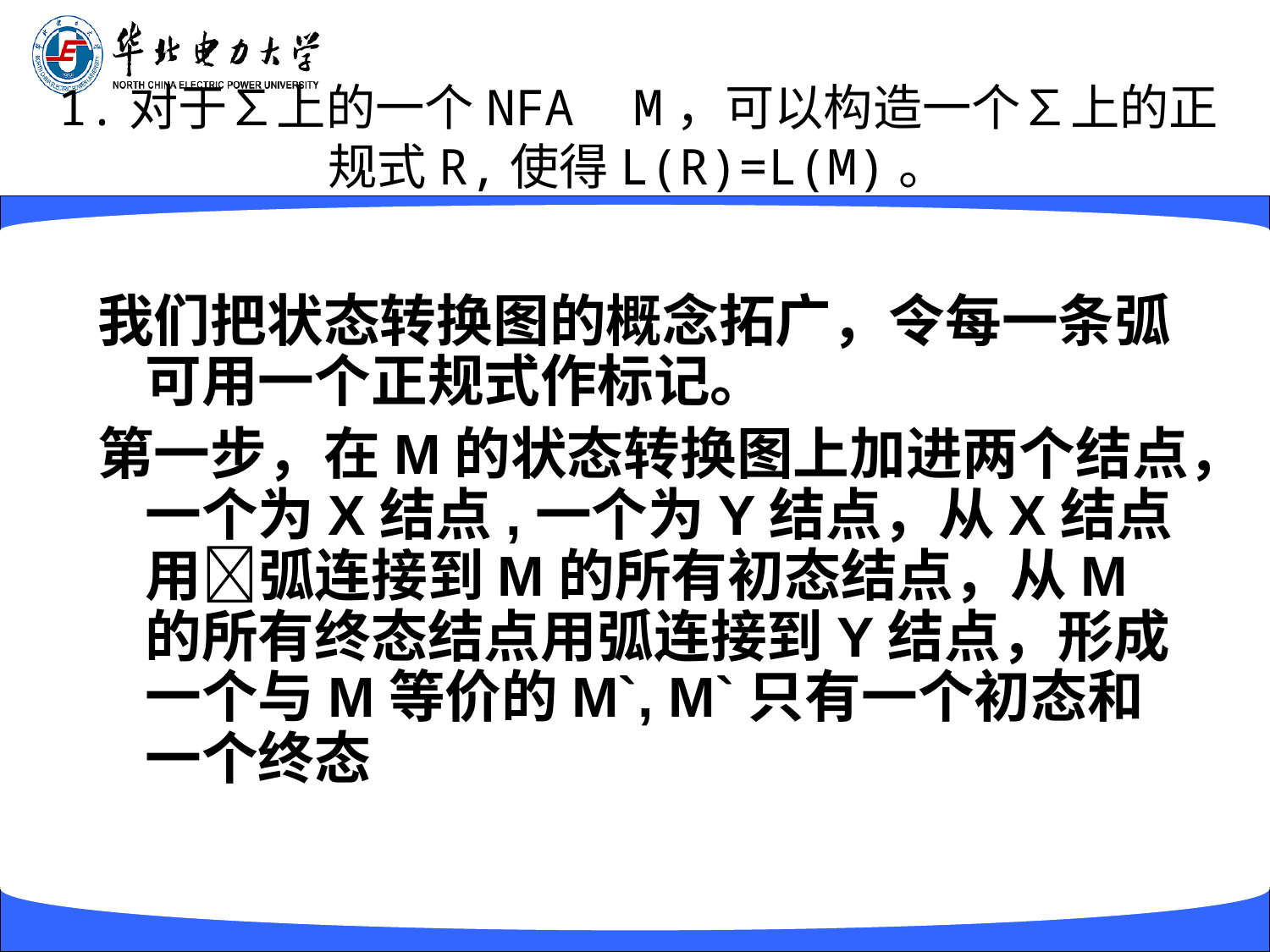

# 1.对于∑上的一个NFA  M，可以构造一个∑上的正规式R,使得L(R)=L(M)。
我们把状态转换图的概念拓广，令每一条弧可用一个正规式作标记。
第一步，在M的状态转换图上加进两个结点，一个为X结点,一个为Y结点，从X结点用ε弧连接到M的所有初态结点，从M的所有终态结点用弧连接到Y结点，形成一个与M等价的M`, M`只有一个初态和一个终态